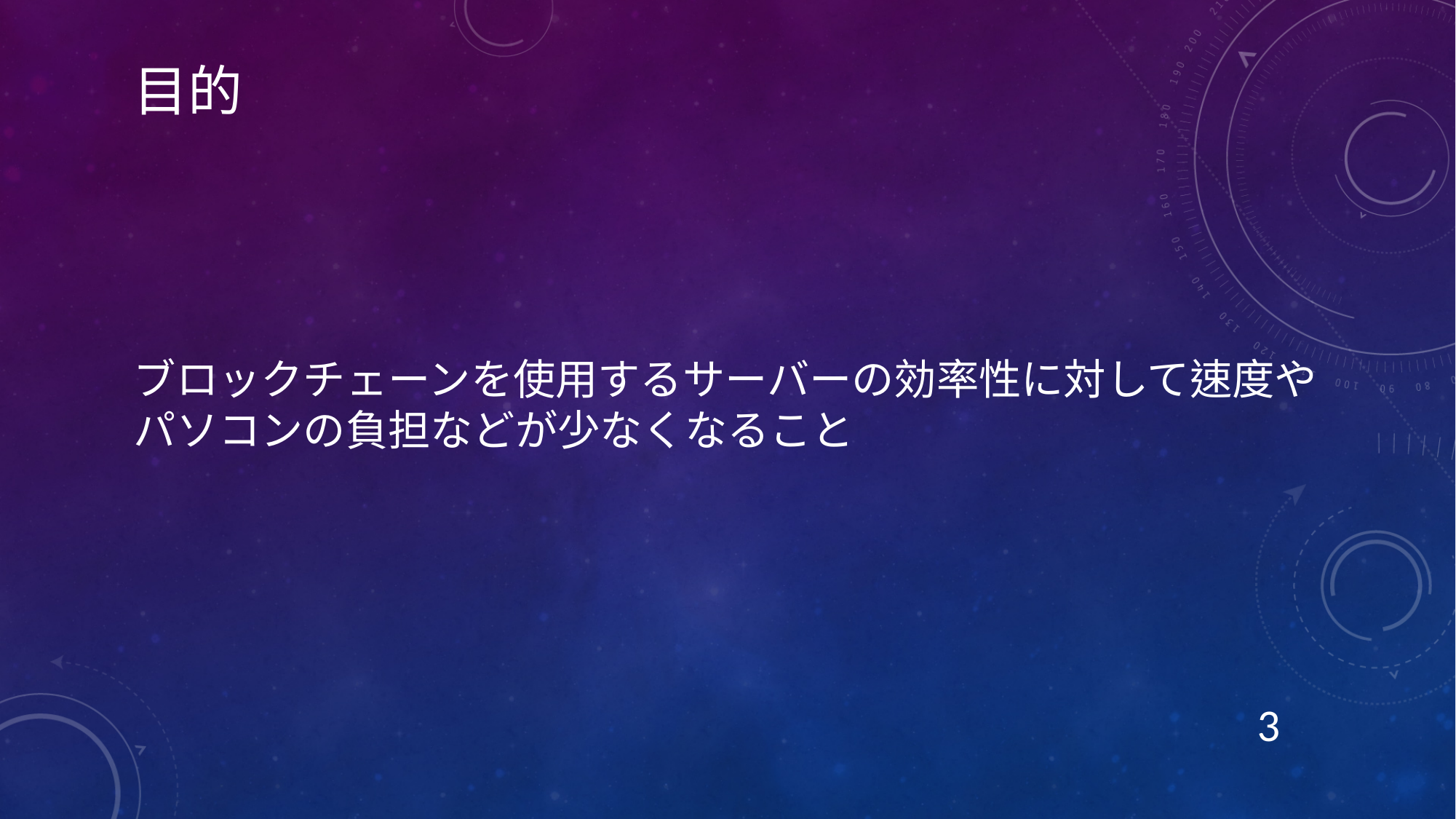

# 目的
ブロックチェーンを使用するサーバーの効率性に対して速度やパソコンの負担などが少なくなること
3